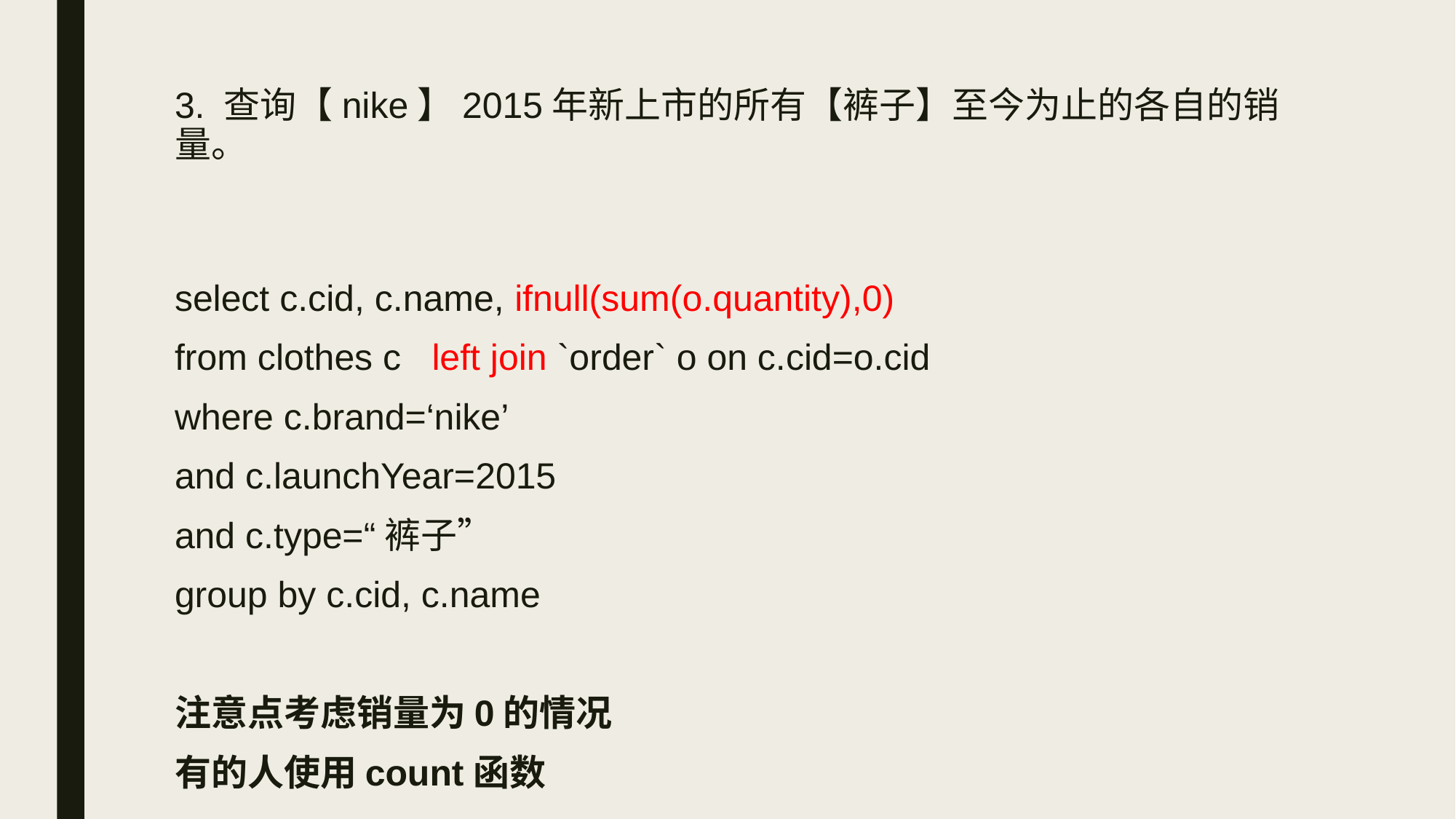

# 3. 查询【nike】2015年新上市的所有【裤子】至今为止的各自的销量。
select c.cid, c.name, ifnull(sum(o.quantity),0)
from clothes c   left join `order` o on c.cid=o.cid
where c.brand=‘nike’
and c.launchYear=2015
and c.type=“裤子”
group by c.cid, c.name

注意点考虑销量为0的情况
有的人使用count函数